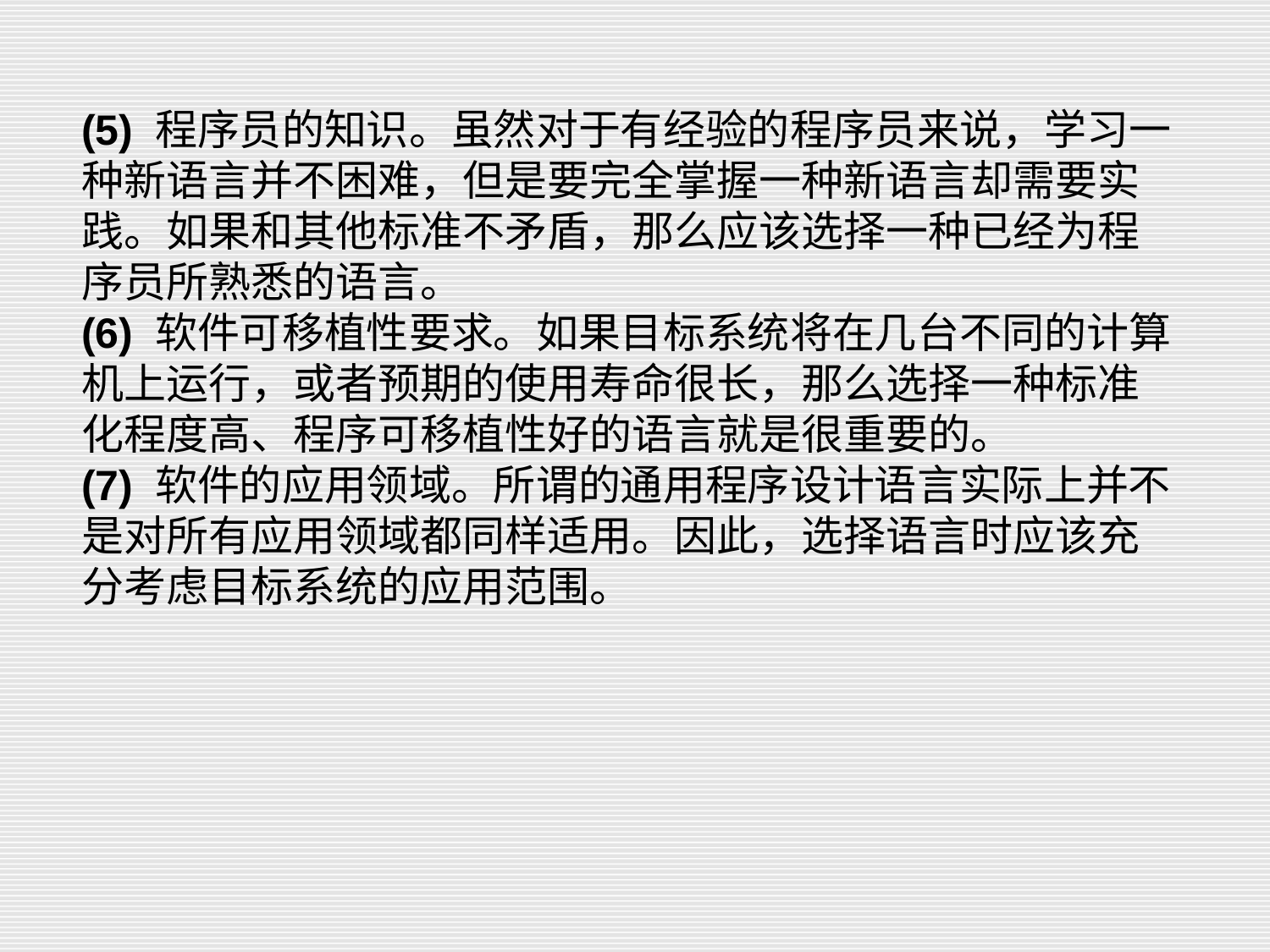

(5) 程序员的知识。虽然对于有经验的程序员来说，学习一种新语言并不困难，但是要完全掌握一种新语言却需要实践。如果和其他标准不矛盾，那么应该选择一种已经为程序员所熟悉的语言。
(6) 软件可移植性要求。如果目标系统将在几台不同的计算机上运行，或者预期的使用寿命很长，那么选择一种标准化程度高、程序可移植性好的语言就是很重要的。
(7) 软件的应用领域。所谓的通用程序设计语言实际上并不是对所有应用领域都同样适用。因此，选择语言时应该充分考虑目标系统的应用范围。

5